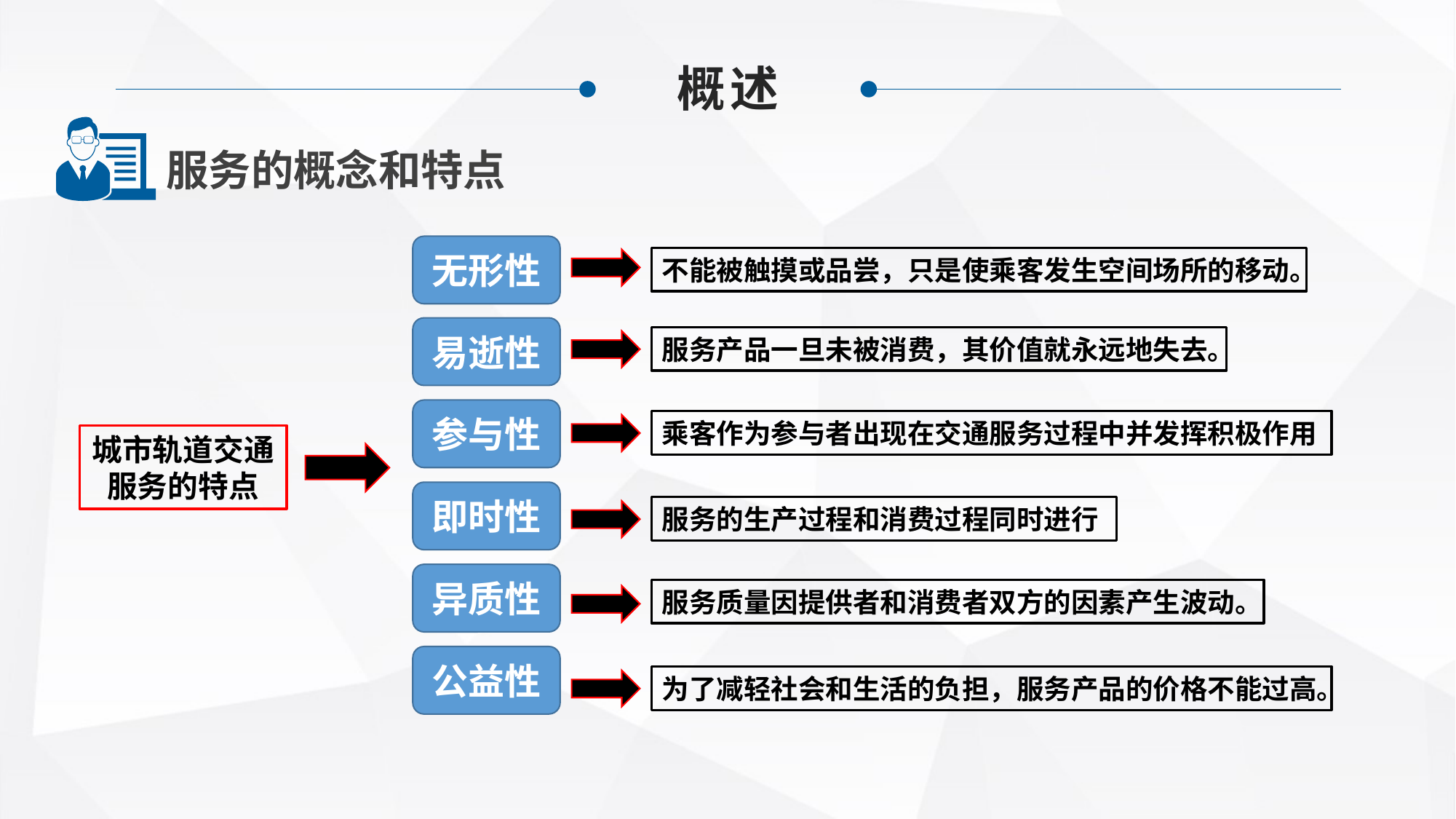

概述

服务的概念和特点
无形性
不能被触摸或品尝，只是使乘客发生空间场所的移动。

易逝性
服务产品一旦未被消费，其价值就永远地失去。

参与性
乘客作为参与者出现在交通服务过程中并发挥积极作用

城市轨道交通服务的特点

即时性
服务的生产过程和消费过程同时进行

异质性
服务质量因提供者和消费者双方的因素产生波动。

公益性
为了减轻社会和生活的负担，服务产品的价格不能过高。